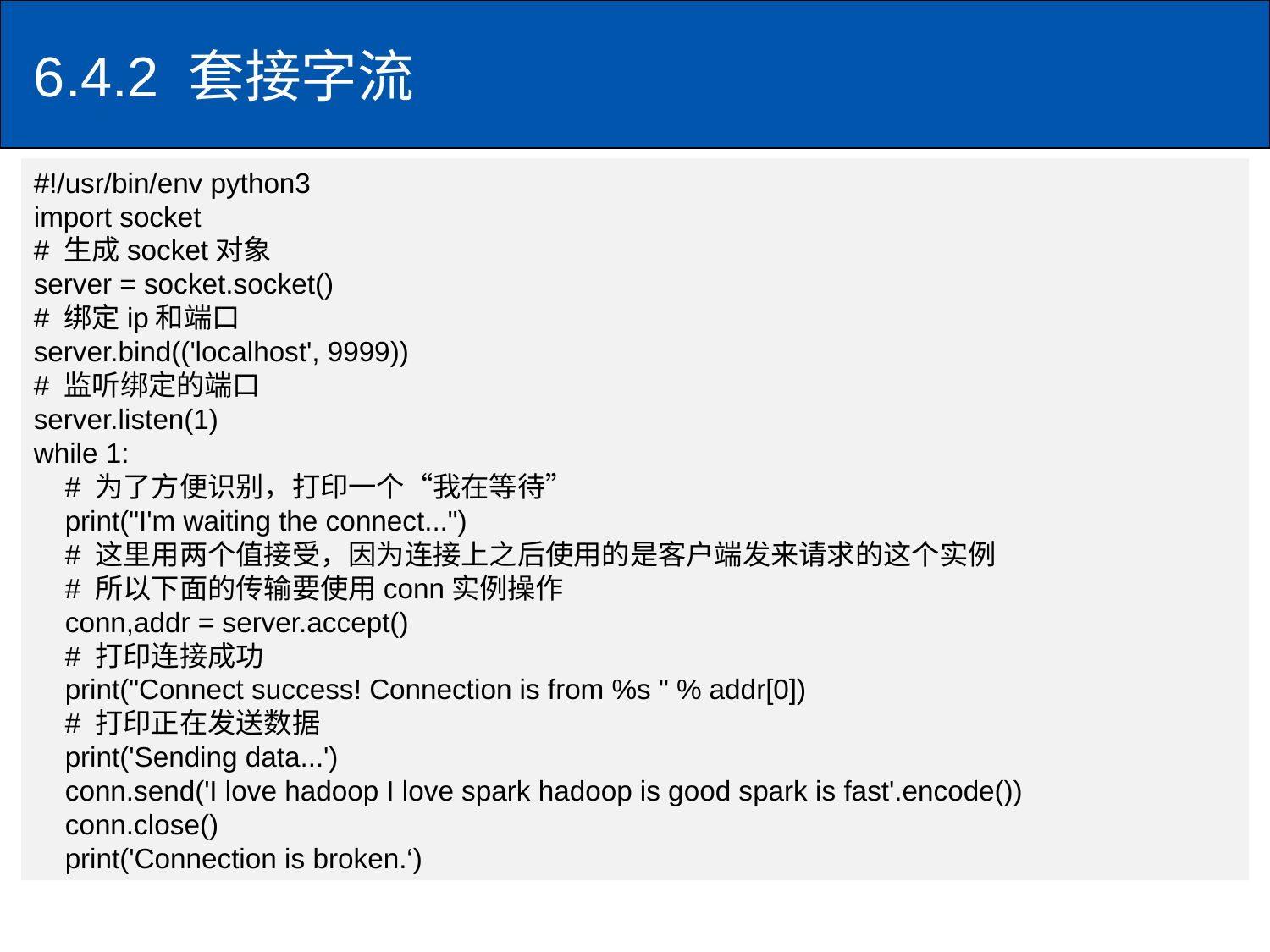

# 6.4.2 套接字流
#!/usr/bin/env python3
import socket
# 生成socket对象
server = socket.socket()
# 绑定ip和端口
server.bind(('localhost', 9999))
# 监听绑定的端口
server.listen(1)
while 1:
    # 为了方便识别，打印一个“我在等待”
    print("I'm waiting the connect...")
    # 这里用两个值接受，因为连接上之后使用的是客户端发来请求的这个实例
    # 所以下面的传输要使用conn实例操作
    conn,addr = server.accept()
    # 打印连接成功
    print("Connect success! Connection is from %s " % addr[0])
    # 打印正在发送数据
    print('Sending data...')
    conn.send('I love hadoop I love spark hadoop is good spark is fast'.encode())
    conn.close()
    print('Connection is broken.‘)